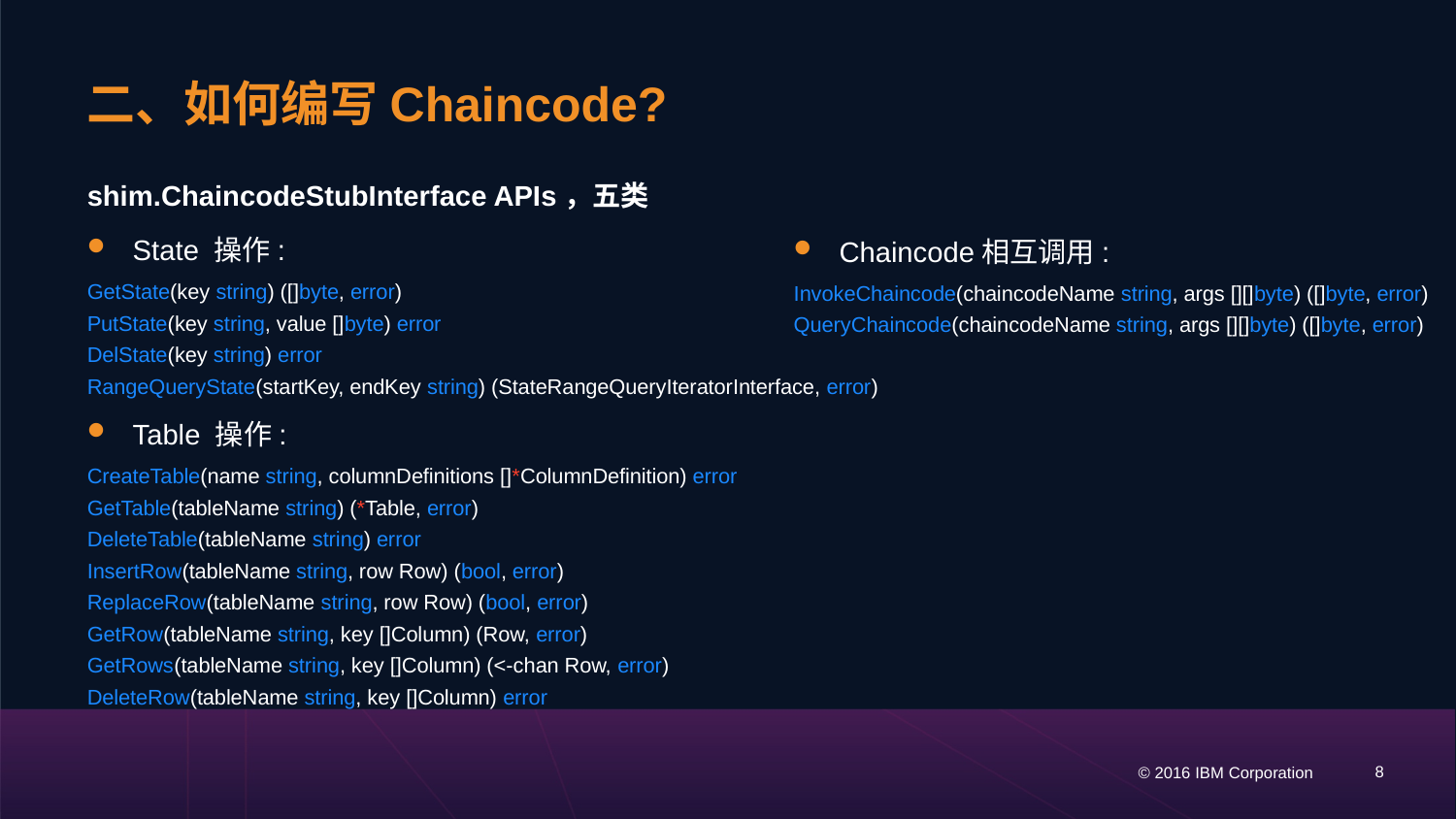

# 二、如何编写Chaincode?
shim.ChaincodeStubInterface APIs，五类
State 操作:
GetState(key string) ([]byte, error)
PutState(key string, value []byte) error
DelState(key string) error
RangeQueryState(startKey, endKey string) (StateRangeQueryIteratorInterface, error)
Table 操作:
CreateTable(name string, columnDefinitions []*ColumnDefinition) error
GetTable(tableName string) (*Table, error)
DeleteTable(tableName string) error
InsertRow(tableName string, row Row) (bool, error)
ReplaceRow(tableName string, row Row) (bool, error)
GetRow(tableName string, key []Column) (Row, error)
GetRows(tableName string, key []Column) (<-chan Row, error)
DeleteRow(tableName string, key []Column) error
Chaincode相互调用:
InvokeChaincode(chaincodeName string, args [][]byte) ([]byte, error)
QueryChaincode(chaincodeName string, args [][]byte) ([]byte, error)